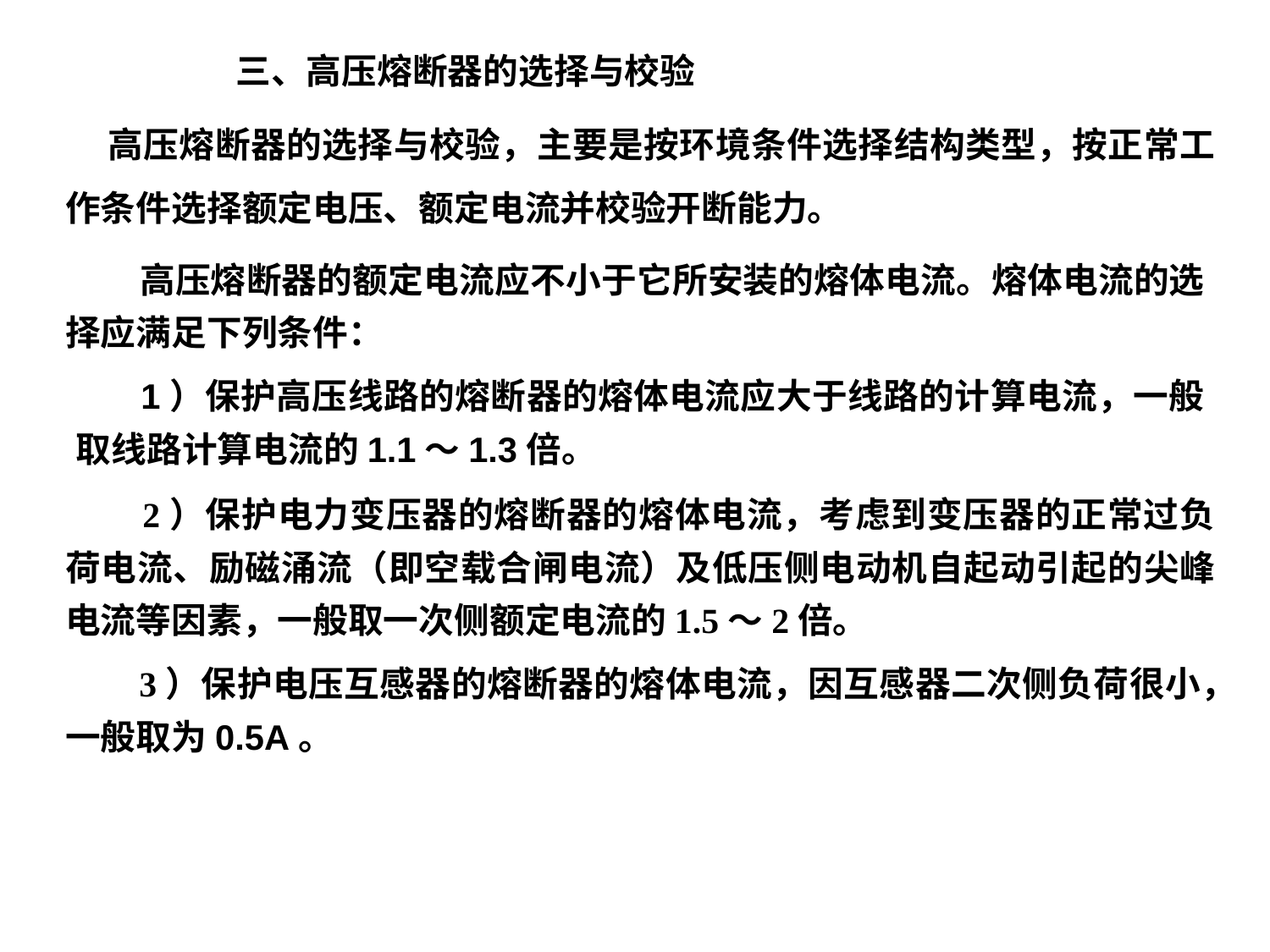

# 三、高压熔断器的选择与校验
    高压熔断器的选择与校验，主要是按环境条件选择结构类型，按正常工作条件选择额定电压、额定电流并校验开断能力。
        高压熔断器的额定电流应不小于它所安装的熔体电流。熔体电流的选择应满足下列条件：
       1）保护高压线路的熔断器的熔体电流应大于线路的计算电流，一般取线路计算电流的1.1～1.3倍。
        2）保护电力变压器的熔断器的熔体电流，考虑到变压器的正常过负荷电流、励磁涌流（即空载合闸电流）及低压侧电动机自起动引起的尖峰电流等因素，一般取一次侧额定电流的1.5～2倍。
        3）保护电压互感器的熔断器的熔体电流，因互感器二次侧负荷很小，一般取为0.5A。